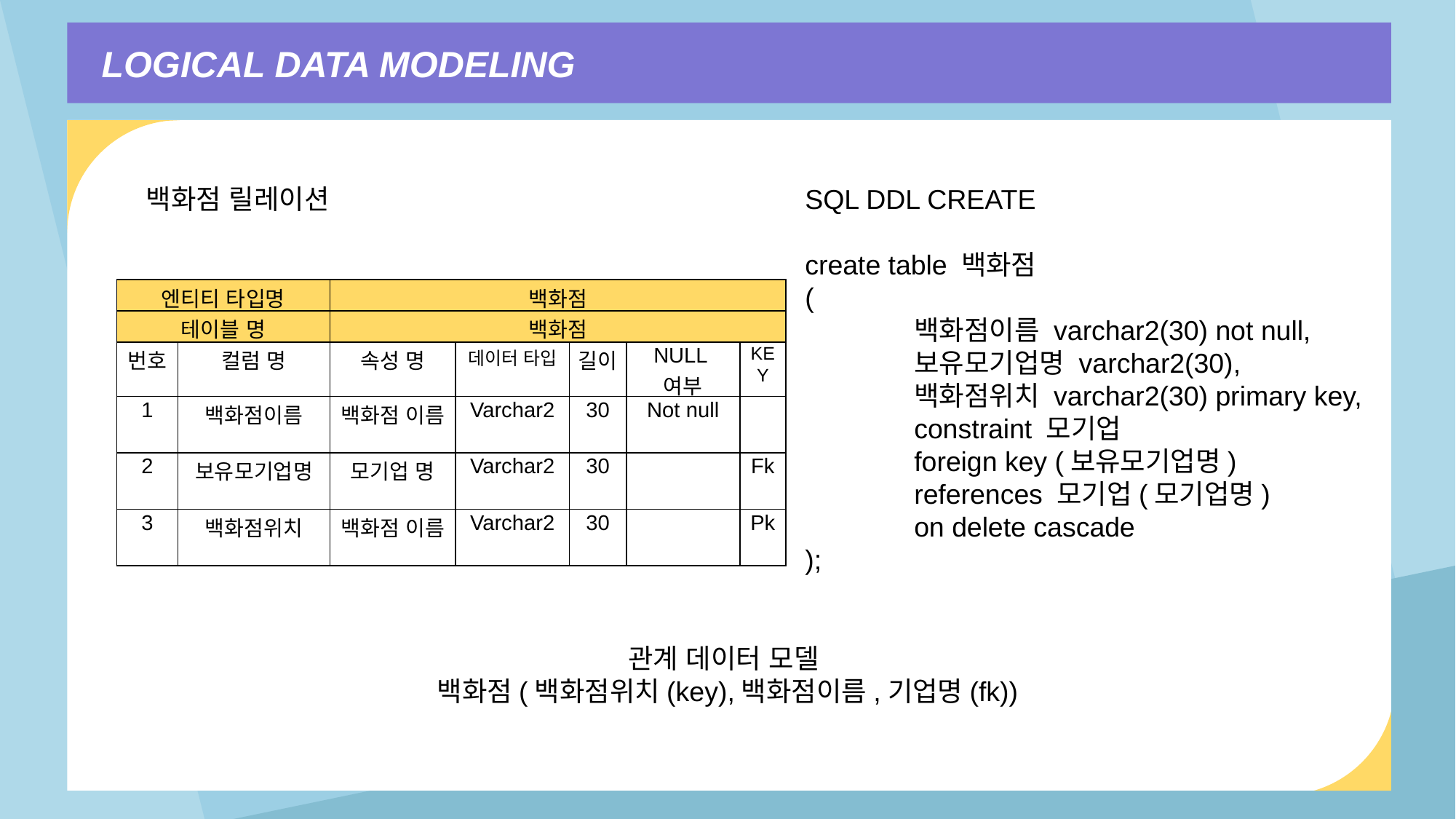

LOGICAL DATA MODELING

백화점 릴레이션
SQL DDL CREATE

create table 백화점
(
	백화점이름 varchar2(30) not null,
	보유모기업명 varchar2(30),
	백화점위치 varchar2(30) primary key,
	constraint 모기업
	foreign key (보유모기업명)
	references 모기업(모기업명)
	on delete cascade
);
| 엔티티 타입명 |  | 백화점 |  |  |  |  |
| --- | --- | --- | --- | --- | --- | --- |
| 테이블 명 |  | 백화점 |  |  |  |  |
| 번호 | 컬럼 명 | 속성 명 | 데이터 타입 | 길이 | NULL여부 | KEY |
| 1 | 백화점이름 | 백화점 이름 | Varchar2 | 30 | Not null |  |
| 2 | 보유모기업명 | 모기업 명 | Varchar2 | 30 |  | Fk |
| 3 | 백화점위치 | 백화점 이름 | Varchar2 | 30 |  | Pk |

관계 데이터 모델
백화점(백화점위치(key),백화점이름,기업명(fk))